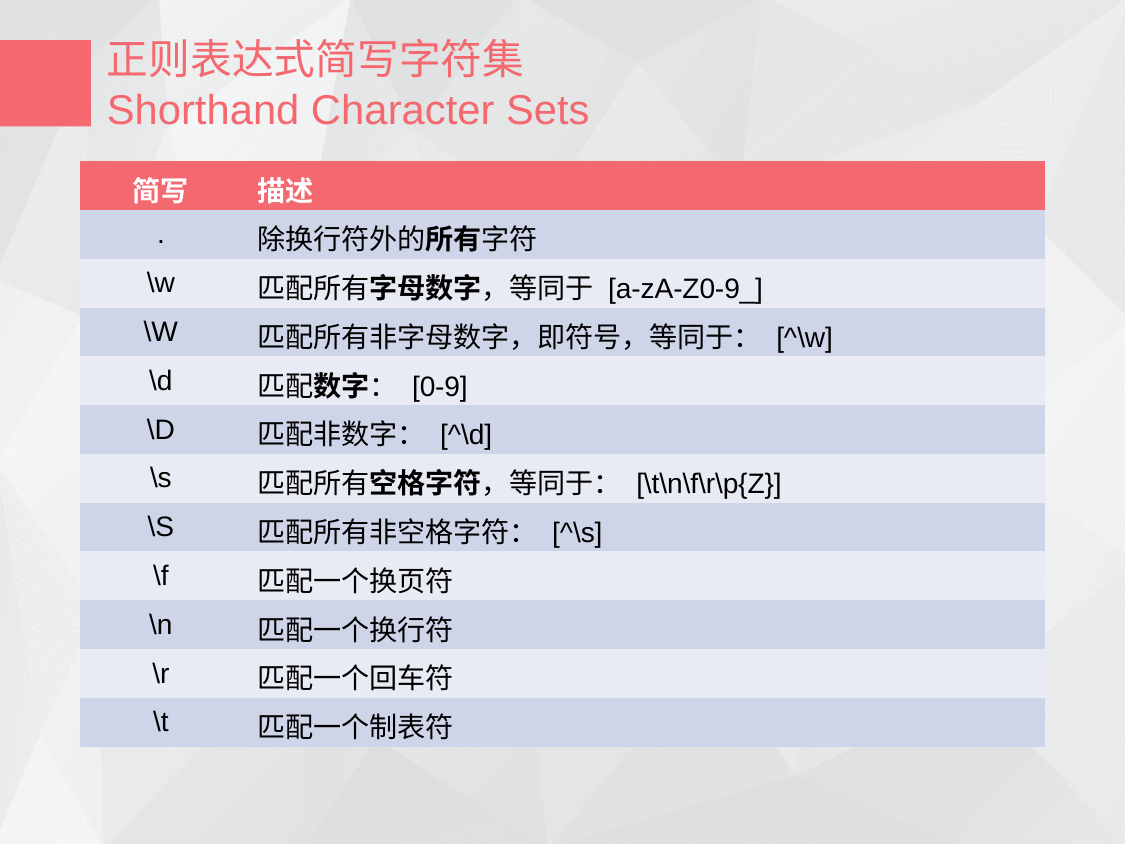

正则表达式简写字符集
Shorthand Character Sets

| 简写 | 描述 |
| --- | --- |
| . | 除换行符外的所有字符 |
| \w | 匹配所有字母数字，等同于 [a-zA-Z0-9\_] |
| \W | 匹配所有非字母数字，即符号，等同于： [^\w] |
| \d | 匹配数字： [0-9] |
| \D | 匹配非数字： [^\d] |
| \s | 匹配所有空格字符，等同于： [\t\n\f\r\p{Z}] |
| \S | 匹配所有非空格字符： [^\s] |
| \f | 匹配一个换页符 |
| \n | 匹配一个换行符 |
| \r | 匹配一个回车符 |
| \t | 匹配一个制表符 |